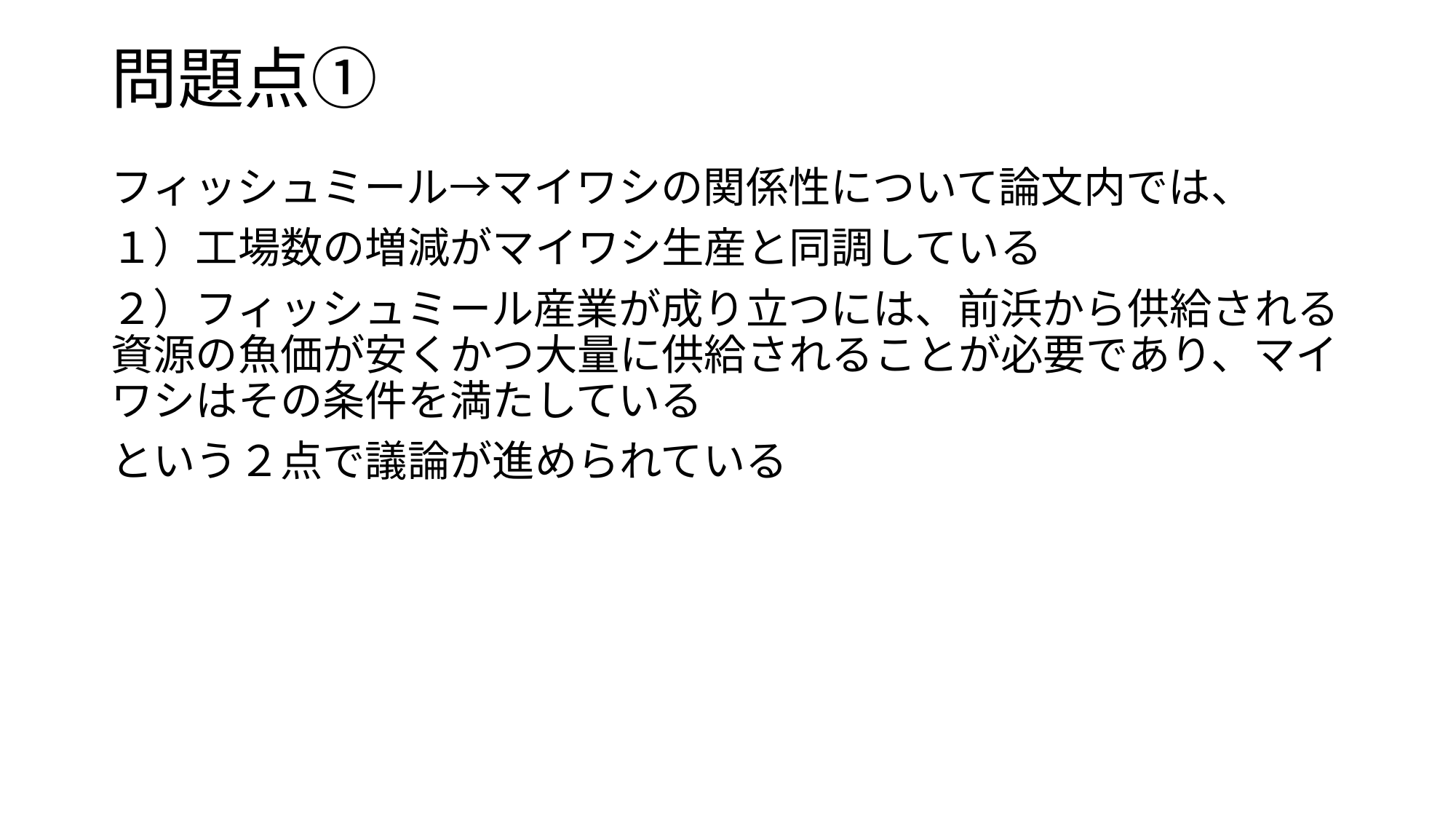

# 問題点①
フィッシュミール→マイワシの関係性について論文内では、
１）工場数の増減がマイワシ生産と同調している
２）フィッシュミール産業が成り立つには、前浜から供給される資源の魚価が安くかつ大量に供給されることが必要であり、マイワシはその条件を満たしている
という２点で議論が進められている